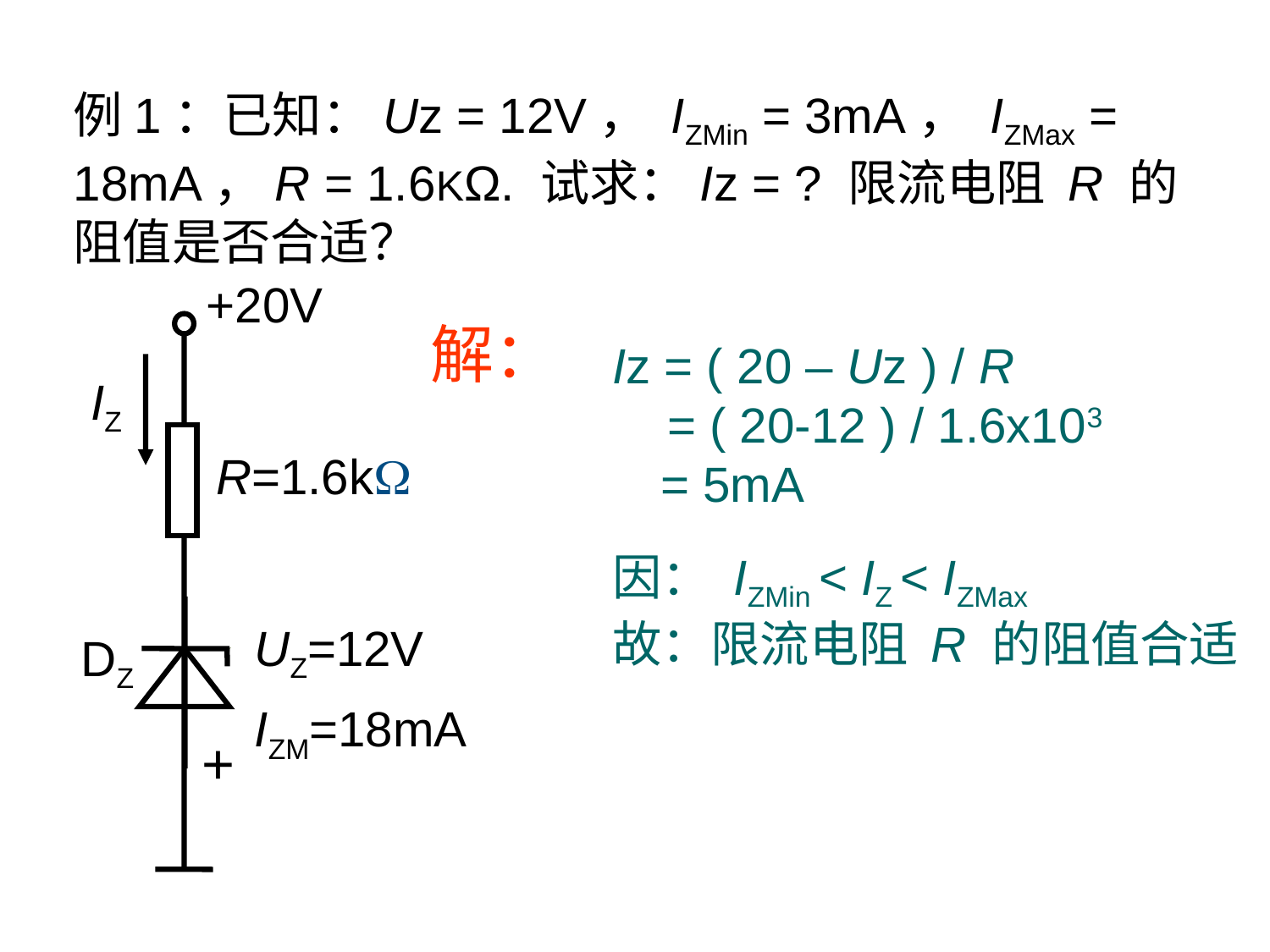

例1：已知：Uz = 12V， IZMin = 3mA， IZMax = 18mA，R = 1.6KΩ. 试求：Iz = ? 限流电阻 R 的阻值是否合适？
+20V

IZ

R=1.6kΩ

+
UZ=12V
DZ
IZM=18mA

解：
Iz = ( 20 – Uz ) / R
    = ( 20-12 ) / 1.6x103
      = 5mA

因： IZMin < IZ < IZMax
故：限流电阻 R 的阻值合适